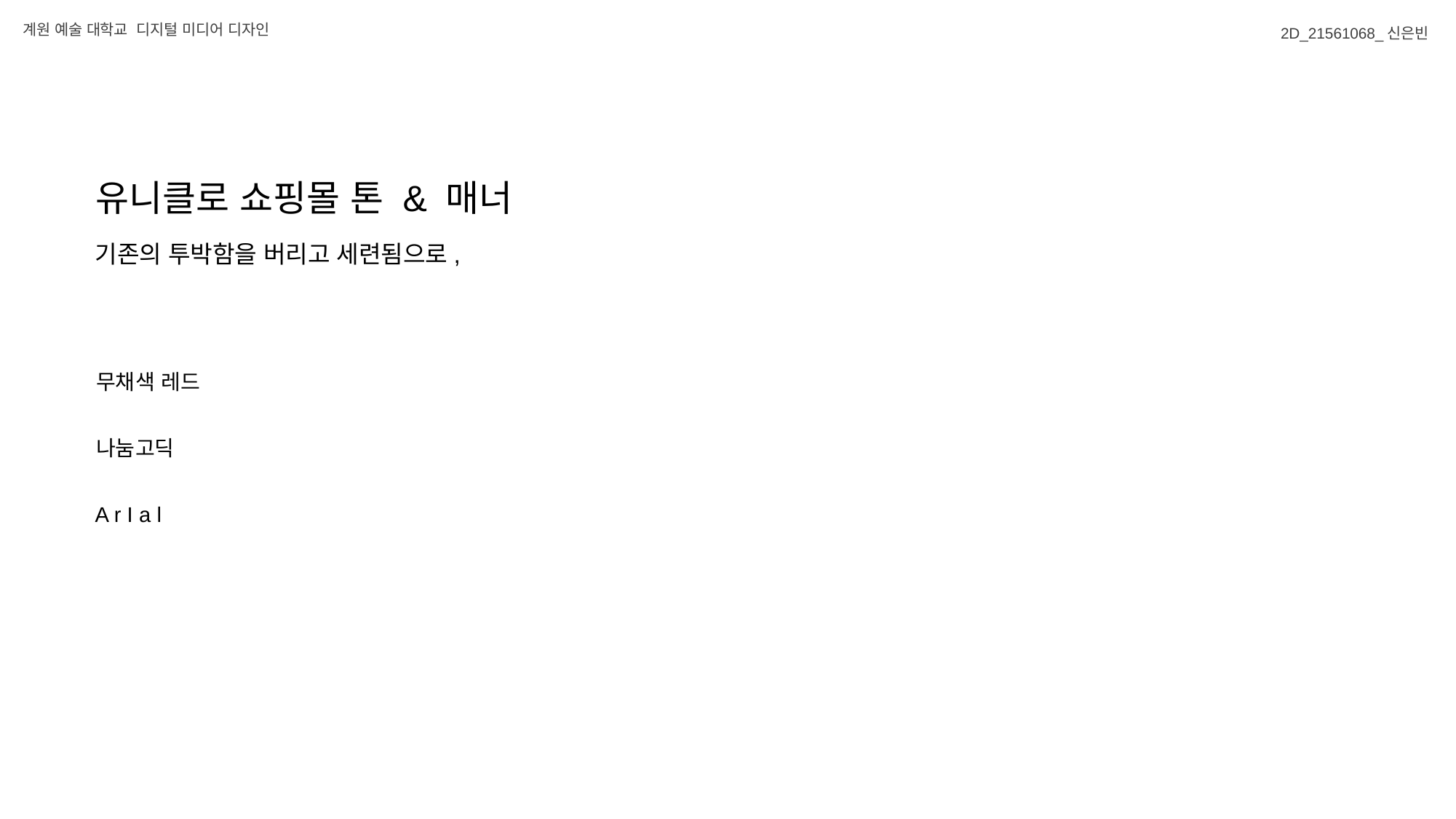

계원 예술 대학교  디지털 미디어 디자인
2D_21561068_신은빈
유니클로 쇼핑몰 톤 & 매너
기존의 투박함을 버리고 세련됨으로,

무채색 레드
나눔고딕
A r I a l